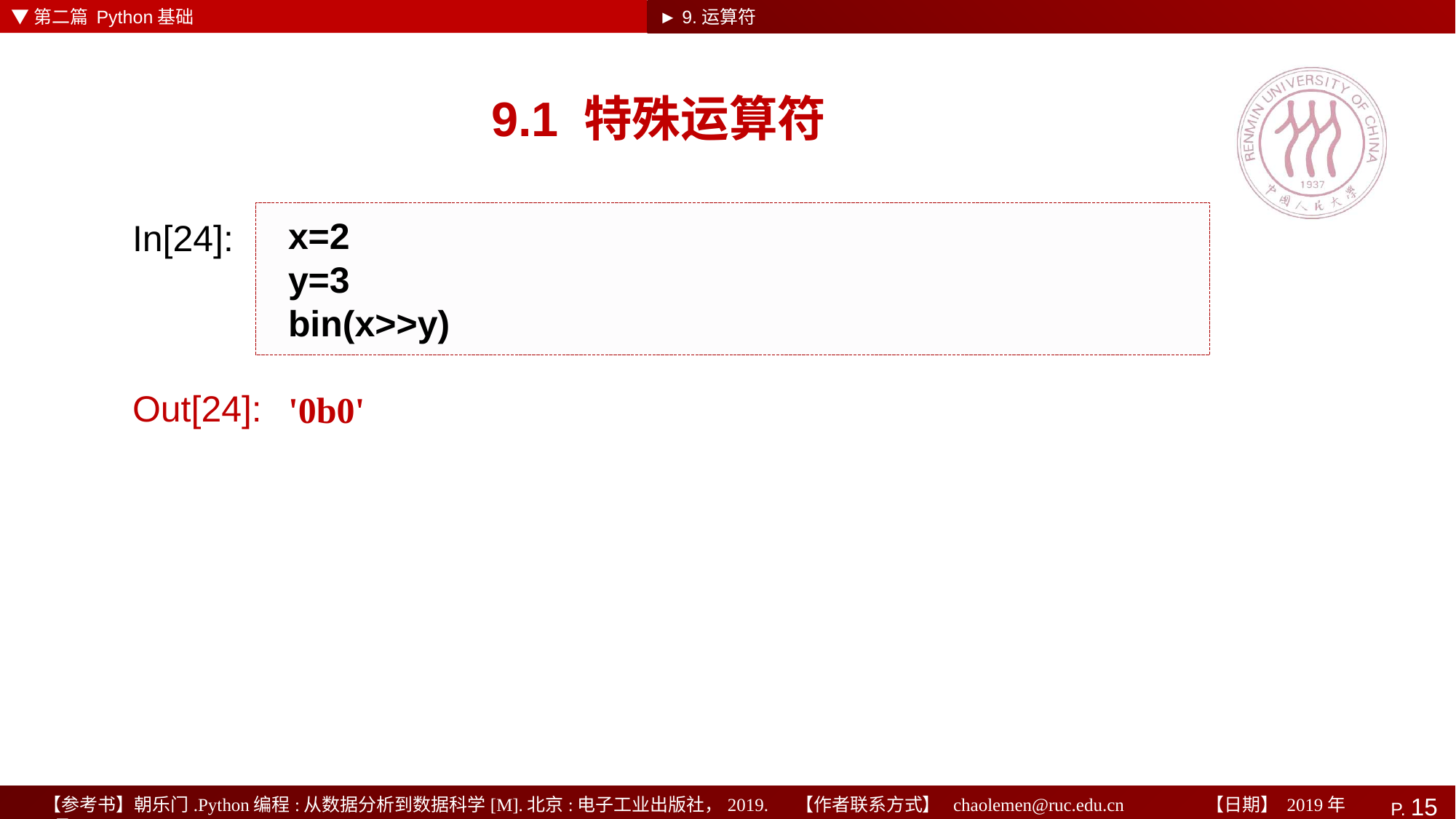

▼第二篇 Python基础
► 9.运算符
# 9.1 特殊运算符
x=2
y=3
bin(x>>y)
In[24]:
'0b0'
Out[24]: